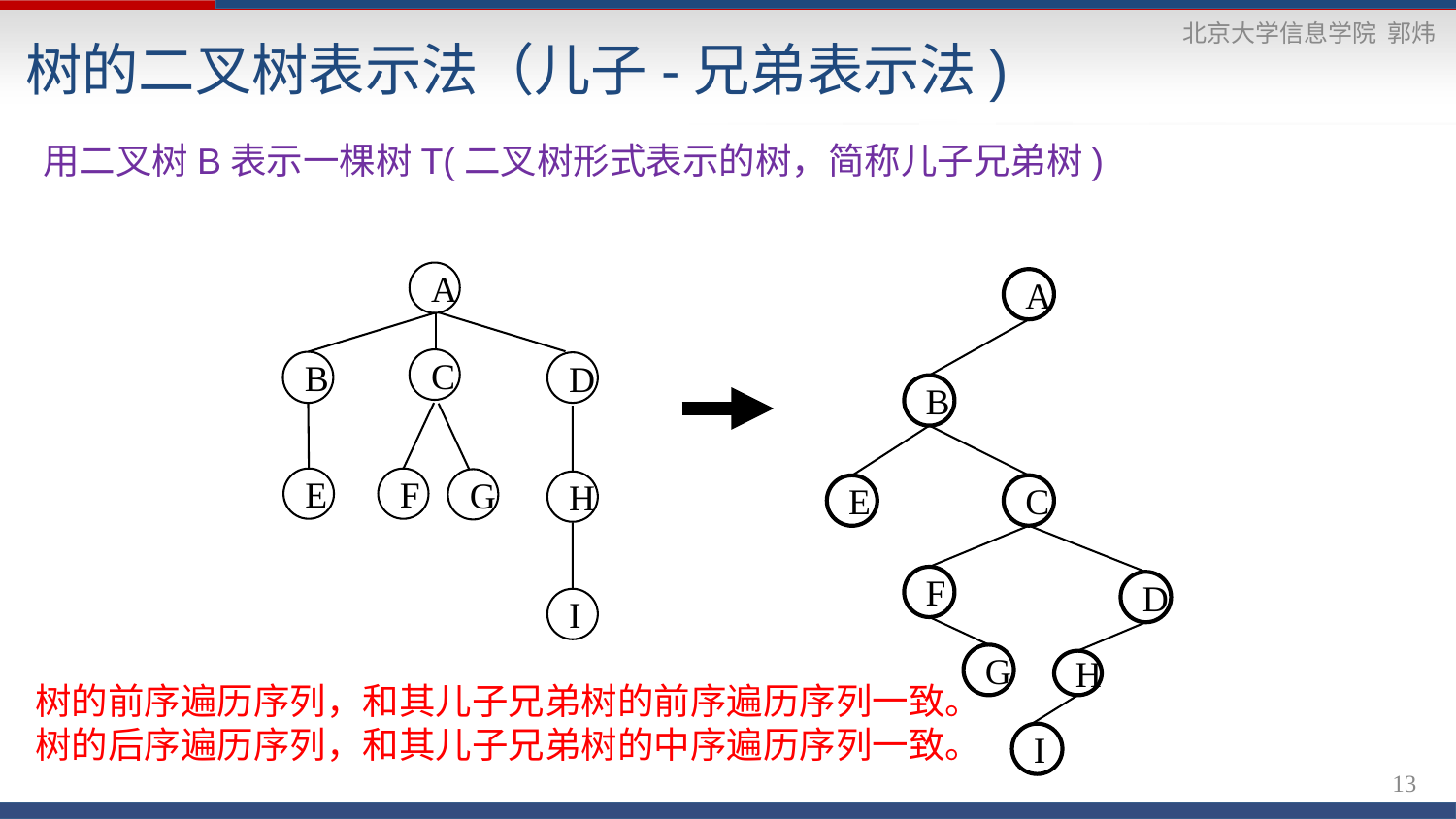

树的二叉树表示法（儿子-兄弟表示法)

用二叉树B表示一棵树T(二叉树形式表示的树，简称儿子兄弟树)

A
A
C
B
D
B
E
F
G
H
C
E
F
D
I
G
H
树的前序遍历序列，和其儿子兄弟树的前序遍历序列一致。
树的后序遍历序列，和其儿子兄弟树的中序遍历序列一致。
I
13